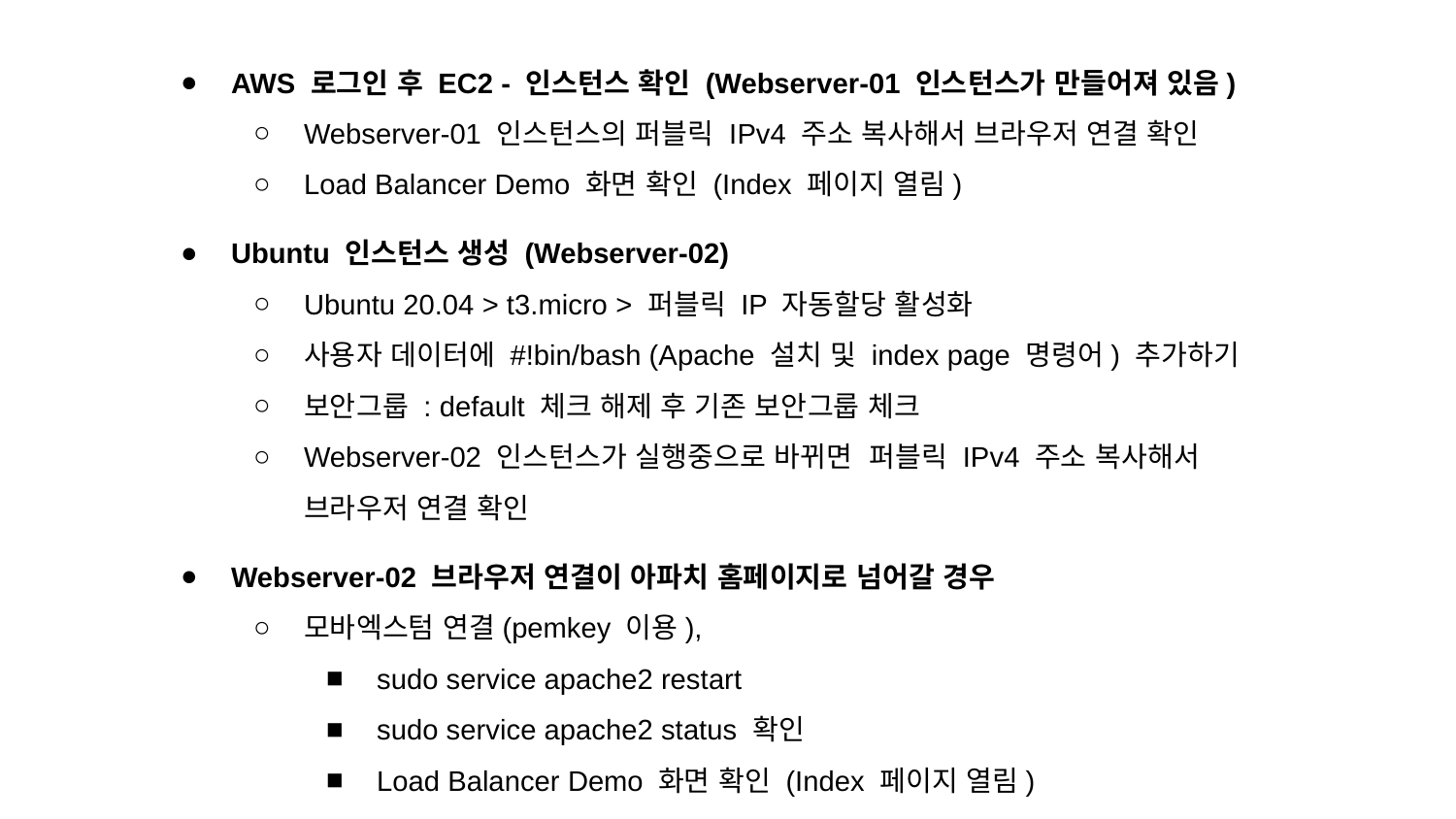

AWS 로그인 후 EC2 - 인스턴스 확인 (Webserver-01 인스턴스가 만들어져 있음)
Webserver-01 인스턴스의 퍼블릭 IPv4 주소 복사해서 브라우저 연결 확인
Load Balancer Demo 화면 확인 (Index 페이지 열림)

Ubuntu 인스턴스 생성 (Webserver-02)
Ubuntu 20.04 > t3.micro > 퍼블릭 IP 자동할당 활성화
사용자 데이터에 #!bin/bash (Apache 설치 및 index page 명령어) 추가하기
보안그룹 : default 체크 해제 후 기존 보안그룹 체크
Webserver-02 인스턴스가 실행중으로 바뀌면  퍼블릭 IPv4 주소 복사해서 브라우저 연결 확인

Webserver-02 브라우저 연결이 아파치 홈페이지로 넘어갈 경우
모바엑스텀 연결(pemkey 이용),
sudo service apache2 restart
sudo service apache2 status 확인
Load Balancer Demo 화면 확인 (Index 페이지 열림)